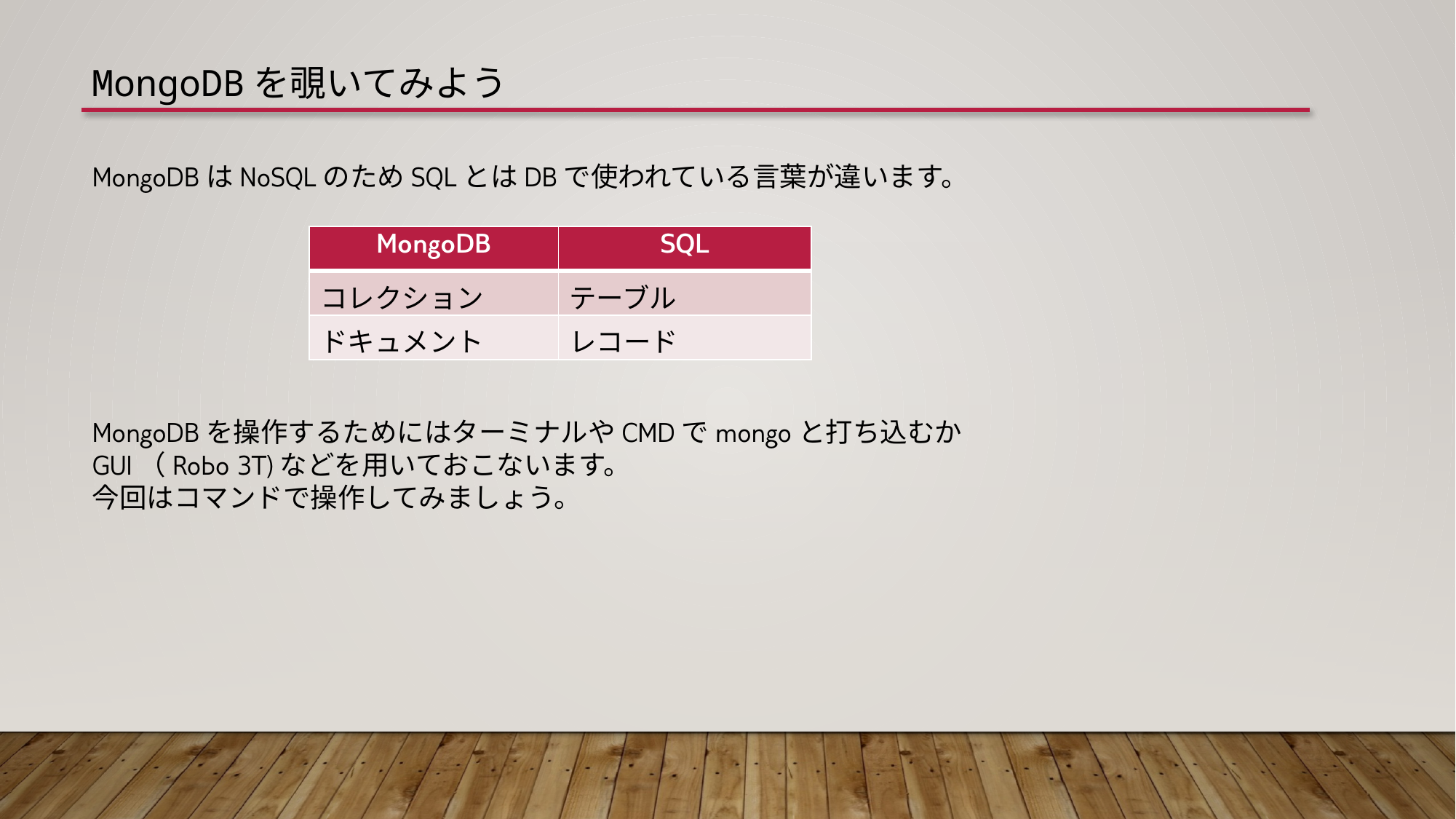

MongoDBを覗いてみよう
MongoDBはNoSQLのためSQLとはDBで使われている言葉が違います。
| MongoDB | SQL |
| --- | --- |
| コレクション | テーブル |
| ドキュメント | レコード |
MongoDBを操作するためにはターミナルやCMDでmongoと打ち込むか
GUI（Robo 3T)などを用いておこないます。
今回はコマンドで操作してみましょう。